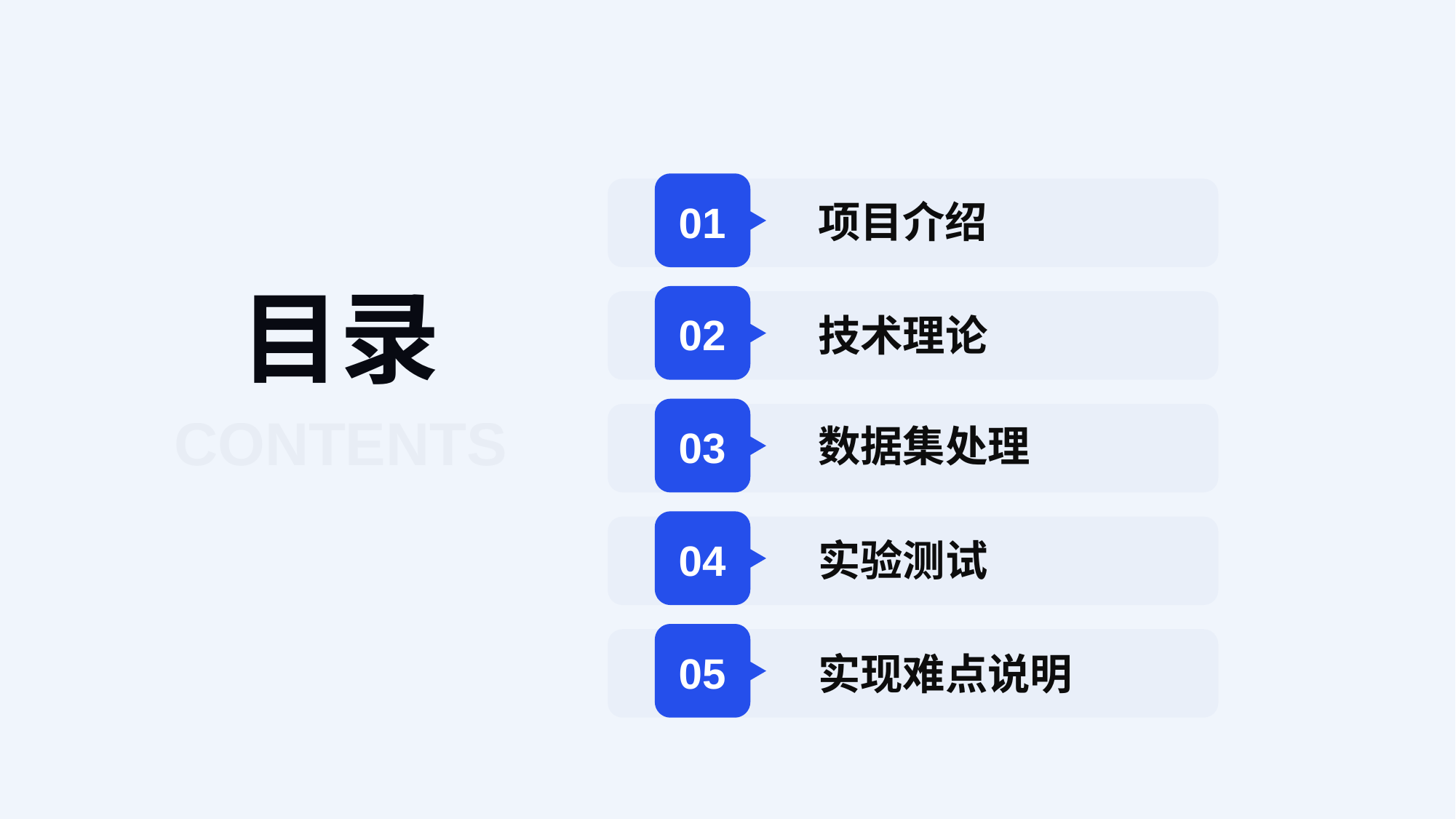

# 项目介绍
01

02
技术理论

数据集处理
03

实验测试
04

05
实现难点说明